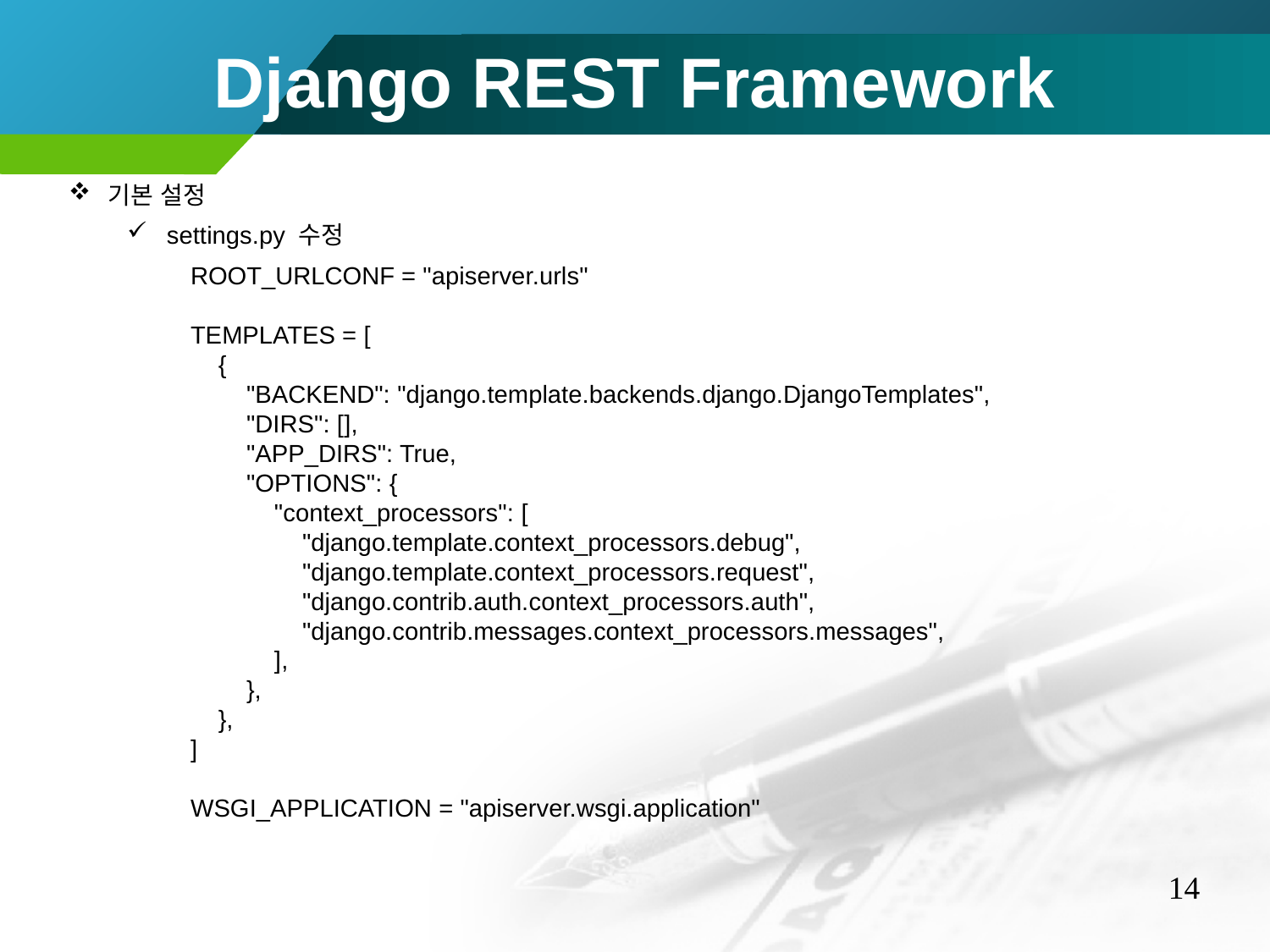

Django REST Framework
기본 설정
settings.py 수정
ROOT_URLCONF = "apiserver.urls"

TEMPLATES = [
    {
        "BACKEND": "django.template.backends.django.DjangoTemplates",
        "DIRS": [],
        "APP_DIRS": True,
        "OPTIONS": {
            "context_processors": [
                "django.template.context_processors.debug",
                "django.template.context_processors.request",
                "django.contrib.auth.context_processors.auth",
                "django.contrib.messages.context_processors.messages",
            ],
        },
    },
]

WSGI_APPLICATION = "apiserver.wsgi.application"
14